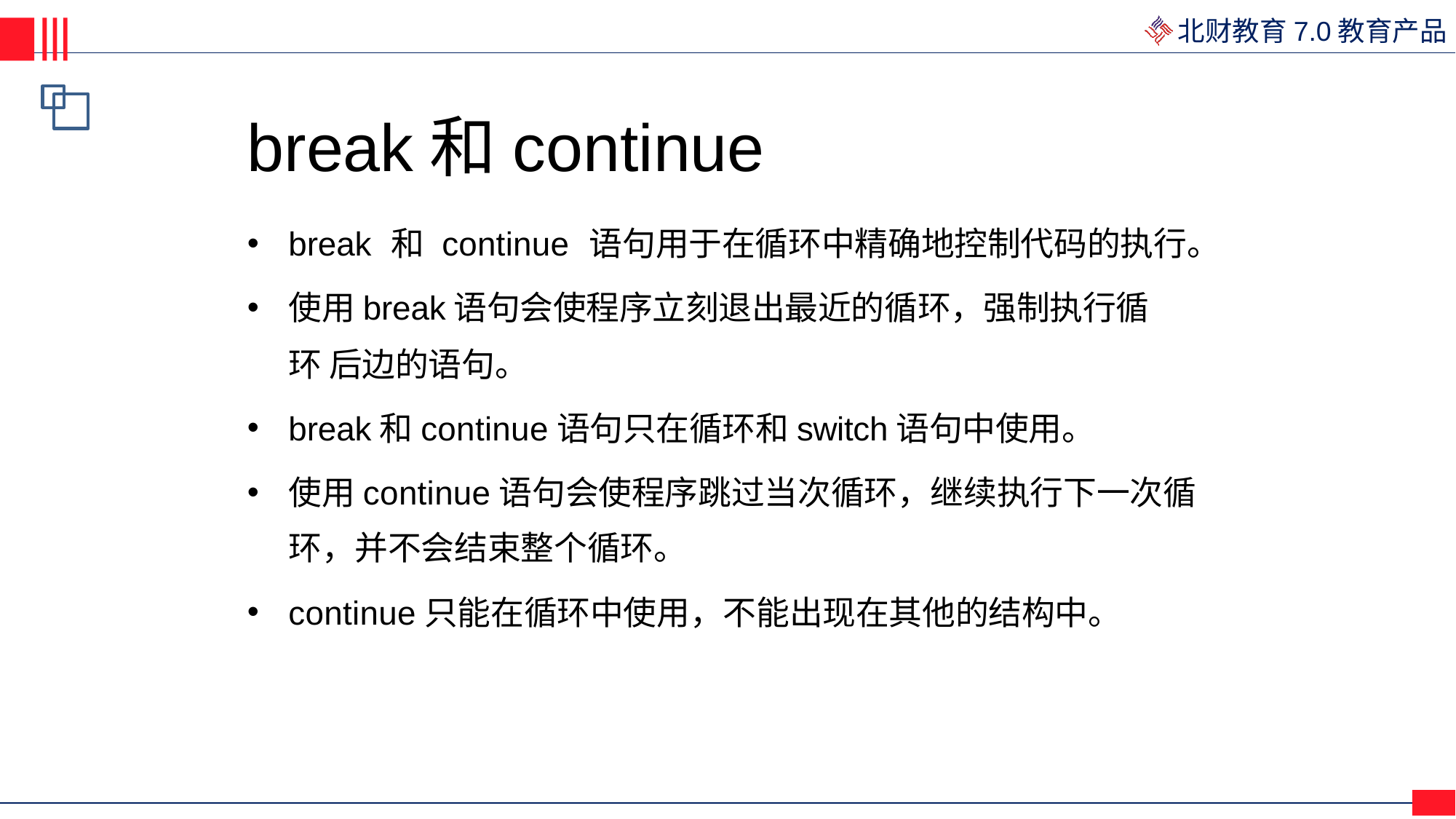

# break和continue
break 和 continue 语句用于在循环中精确地控制代码的执行。
使用break语句会使程序立刻退出最近的循环，强制执行循环 后边的语句。
break和continue语句只在循环和switch语句中使用。
使用continue语句会使程序跳过当次循环，继续执行下一次循 环，并不会结束整个循环。
continue只能在循环中使用，不能出现在其他的结构中。